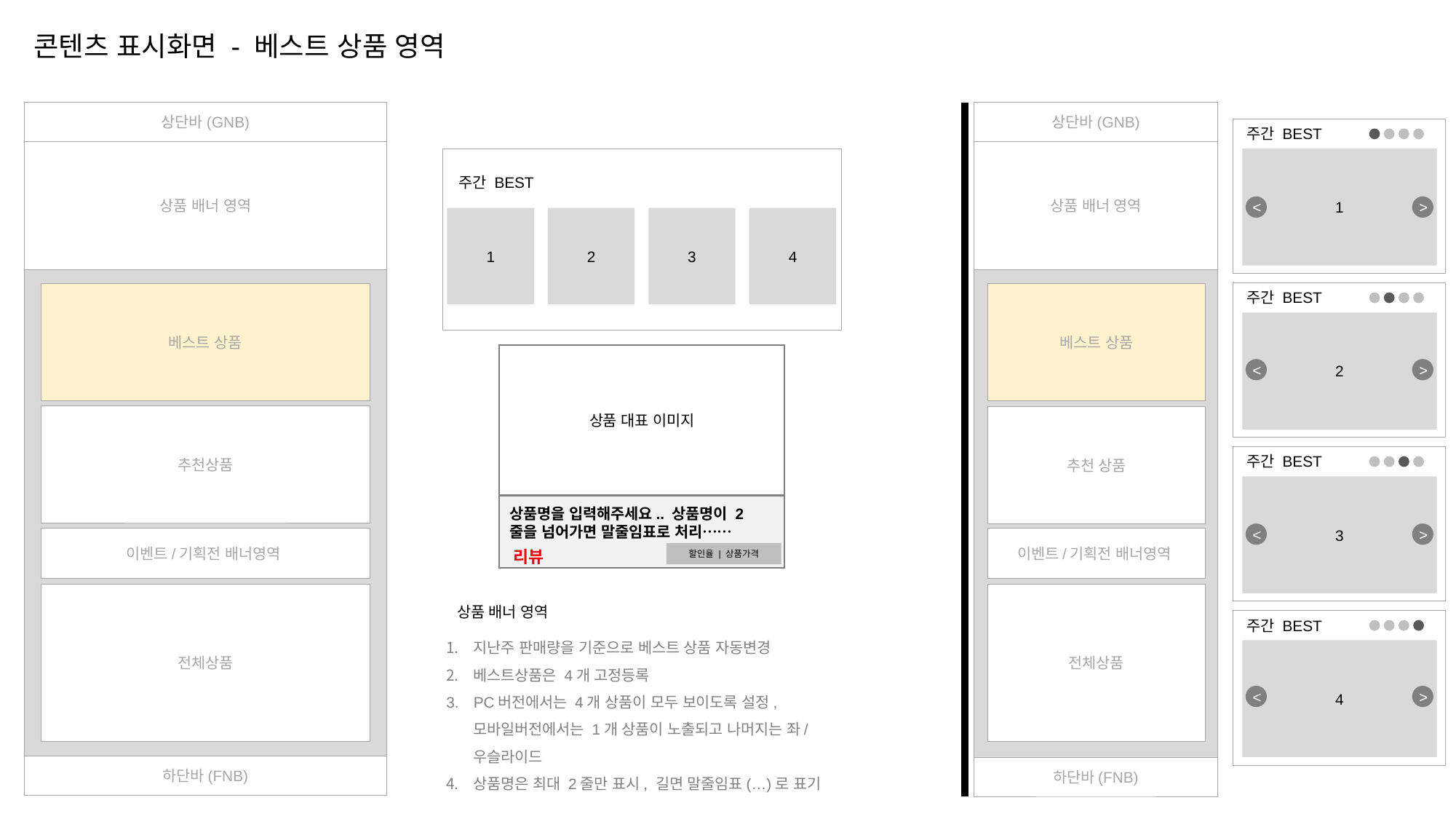

콘텐츠 표시화면 - 베스트 상품 영역
상단바(GNB)
상단바(GNB)

주간 BEST

상품 배너 영역
상품 배너 영역
1

주간 BEST
<
>
1
2
3
4

주간 BEST
베스트 상품
베스트 상품

2
상품 대표 이미지
<
>
추천상품
추천 상품

주간 BEST

3
상품명을 입력해주세요.. 상품명이 2줄을 넘어가면 말줄임표로 처리……

<
>
이벤트/기획전 배너영역
이벤트/기획전 배너영역
리뷰
할인율 | 상품가격
전체상품
전체상품
상품 배너 영역

주간 BEST

지난주 판매량을 기준으로 베스트 상품 자동변경
베스트상품은 4개 고정등록
PC버전에서는 4개 상품이 모두 보이도록 설정,
모바일버전에서는 1개 상품이 노출되고 나머지는 좌/우슬라이드
상품명은 최대 2줄만 표시, 길면 말줄임표(…)로 표기
4
<
>
하단바(FNB)
하단바(FNB)